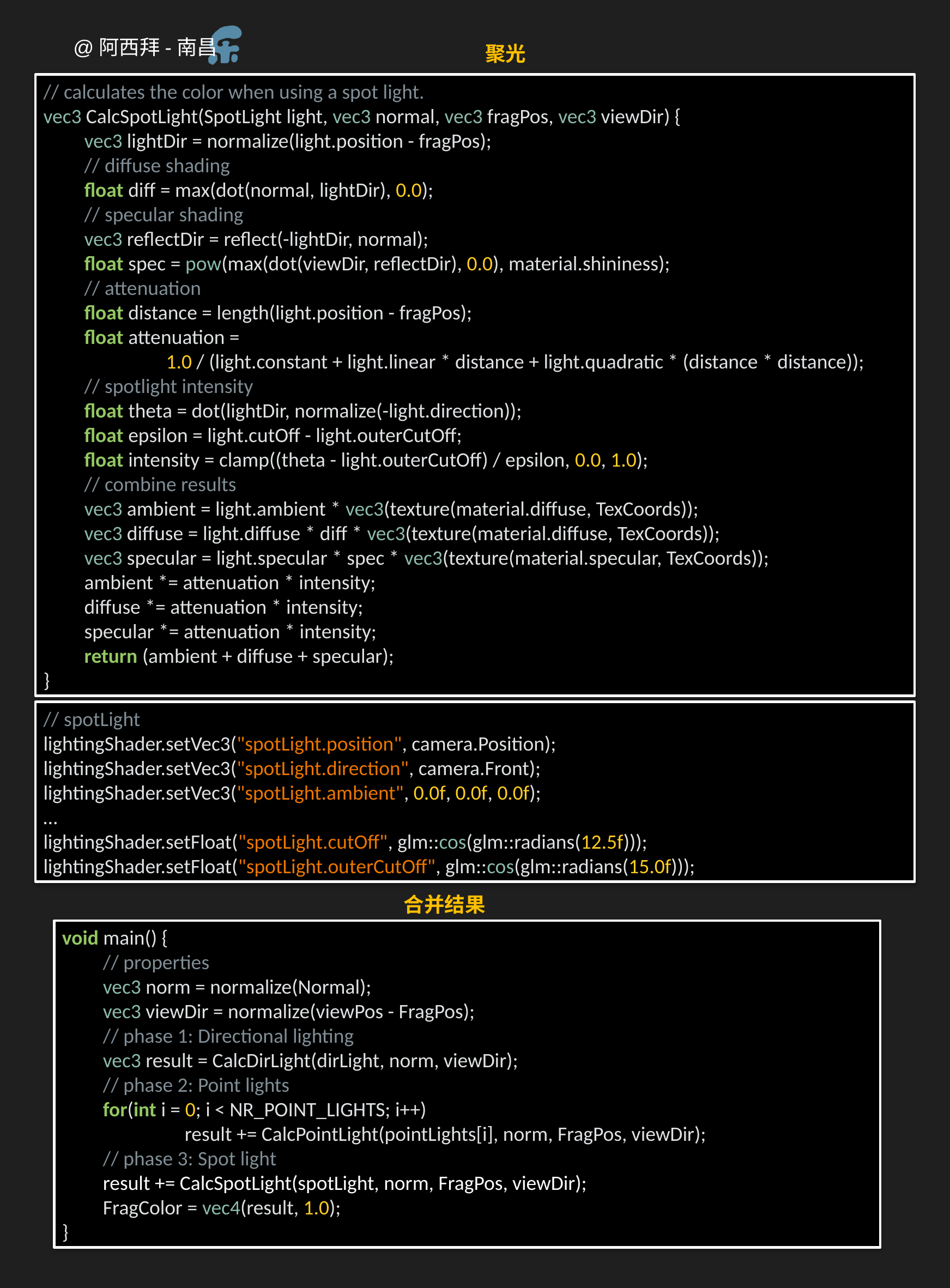

聚光
// calculates the color when using a spot light.
vec3 CalcSpotLight(SpotLight light, vec3 normal, vec3 fragPos, vec3 viewDir) {
vec3 lightDir = normalize(light.position - fragPos);
// diffuse shading
float diff = max(dot(normal, lightDir), 0.0);
// specular shading
vec3 reflectDir = reflect(-lightDir, normal);
float spec = pow(max(dot(viewDir, reflectDir), 0.0), material.shininess);
// attenuation
float distance = length(light.position - fragPos);
float attenuation =
	1.0 / (light.constant + light.linear * distance + light.quadratic * (distance * distance));
// spotlight intensity
float theta = dot(lightDir, normalize(-light.direction));
float epsilon = light.cutOff - light.outerCutOff;
float intensity = clamp((theta - light.outerCutOff) / epsilon, 0.0, 1.0);
// combine results
vec3 ambient = light.ambient * vec3(texture(material.diffuse, TexCoords));
vec3 diffuse = light.diffuse * diff * vec3(texture(material.diffuse, TexCoords));
vec3 specular = light.specular * spec * vec3(texture(material.specular, TexCoords));
ambient *= attenuation * intensity;
diffuse *= attenuation * intensity;
specular *= attenuation * intensity;
return (ambient + diffuse + specular);
}
// spotLight
lightingShader.setVec3("spotLight.position", camera.Position); lightingShader.setVec3("spotLight.direction", camera.Front); lightingShader.setVec3("spotLight.ambient", 0.0f, 0.0f, 0.0f);
…
lightingShader.setFloat("spotLight.cutOff", glm::cos(glm::radians(12.5f)));
lightingShader.setFloat("spotLight.outerCutOff", glm::cos(glm::radians(15.0f)));
合并结果
void main() {
// properties
vec3 norm = normalize(Normal);
vec3 viewDir = normalize(viewPos - FragPos);
// phase 1: Directional lighting
vec3 result = CalcDirLight(dirLight, norm, viewDir);
// phase 2: Point lights
for(int i = 0; i < NR_POINT_LIGHTS; i++)
	result += CalcPointLight(pointLights[i], norm, FragPos, viewDir);
// phase 3: Spot light
result += CalcSpotLight(spotLight, norm, FragPos, viewDir);
FragColor = vec4(result, 1.0);
}